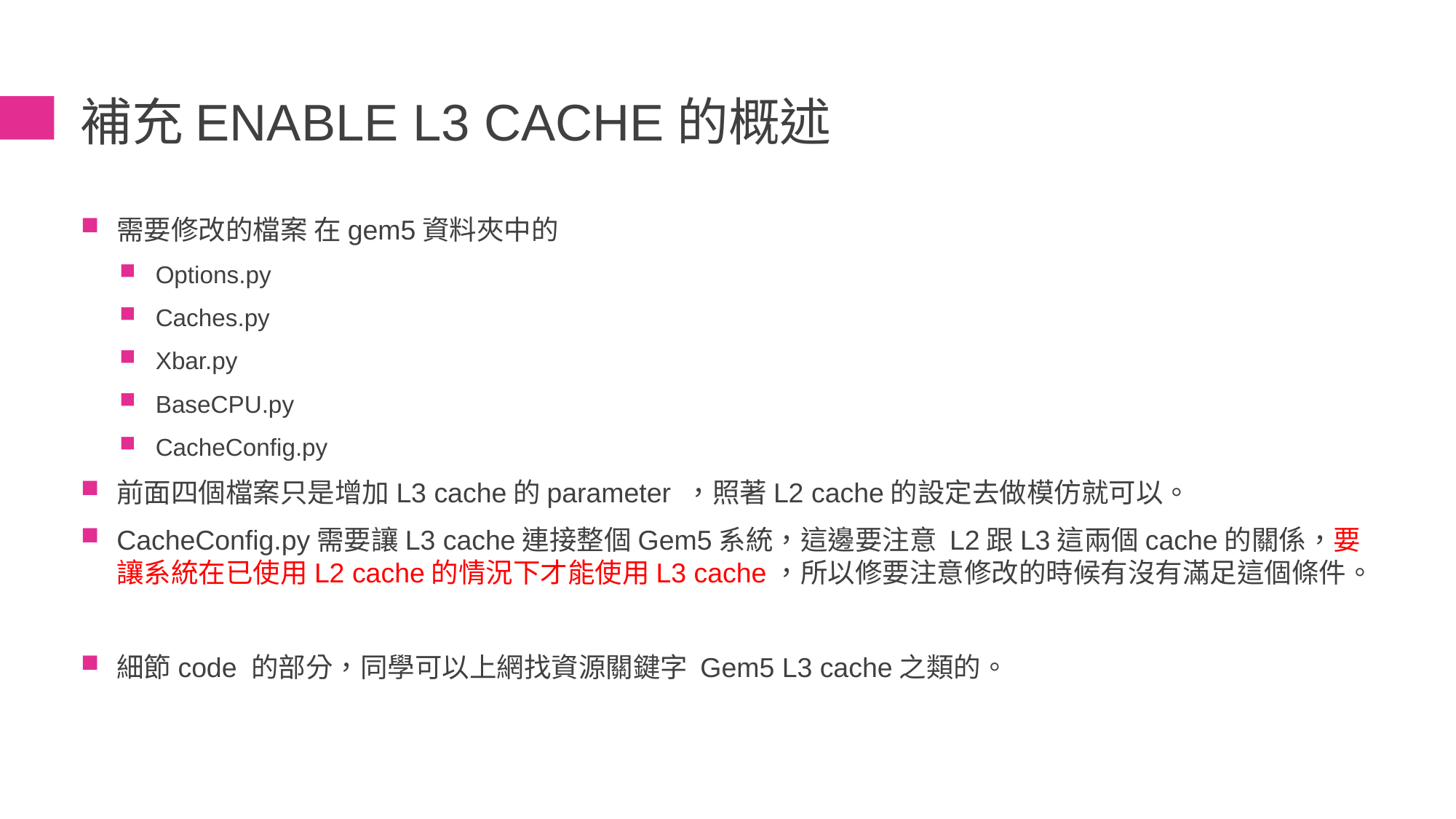

# 補充Enable l3 cache的概述
需要修改的檔案 在gem5資料夾中的
Options.py
Caches.py
Xbar.py
BaseCPU.py
CacheConfig.py
前面四個檔案只是增加L3 cache的parameter ，照著L2 cache的設定去做模仿就可以。
CacheConfig.py需要讓L3 cache連接整個Gem5系統，這邊要注意 L2跟L3這兩個cache的關係，要讓系統在已使用L2 cache的情況下才能使用L3 cache，所以修要注意修改的時候有沒有滿足這個條件。

細節code 的部分，同學可以上網找資源關鍵字 Gem5 L3 cache之類的。